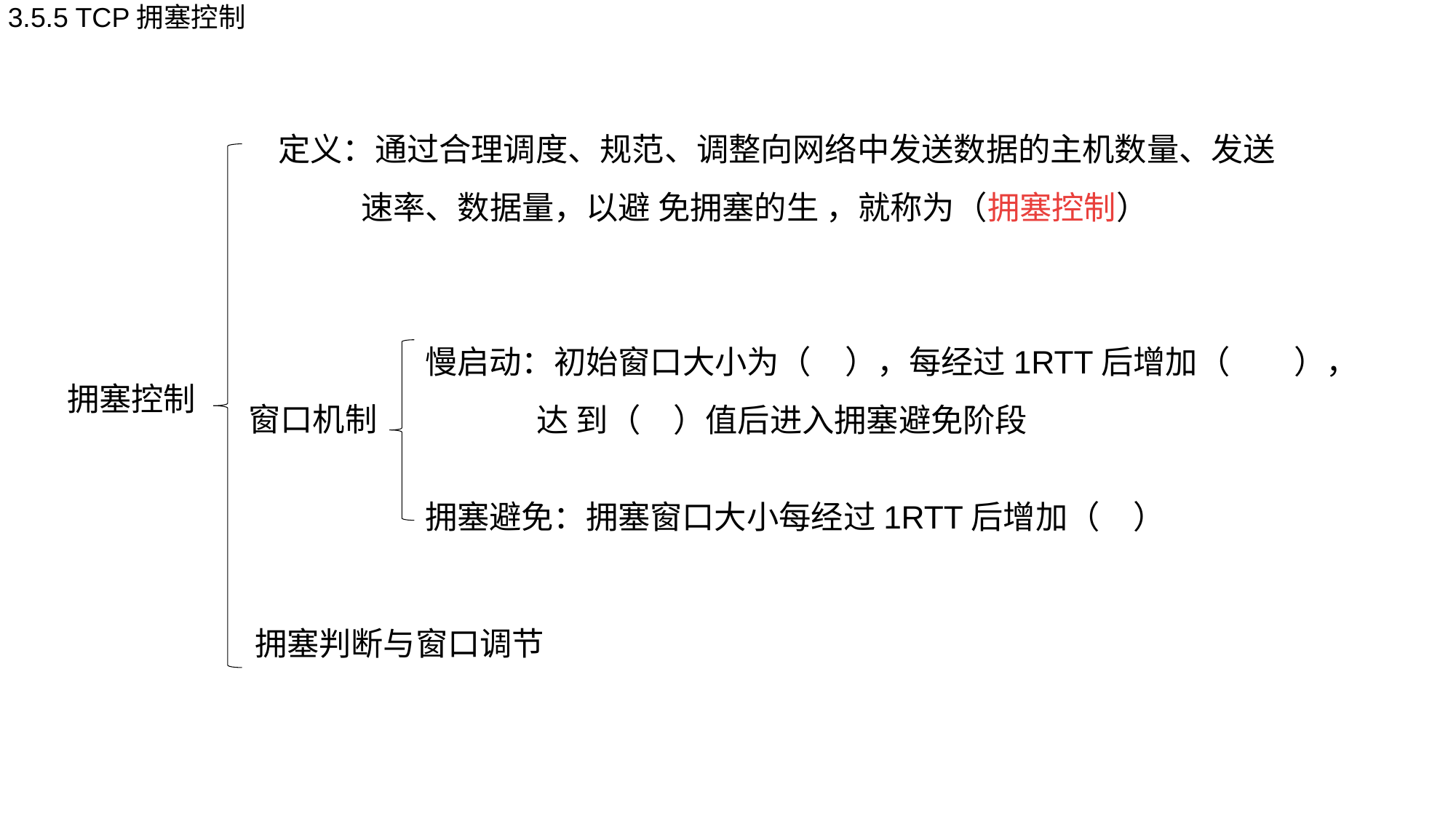

3.5.5 TCP拥塞控制
定义：通过合理调度、规范、调整向网络中发送数据的主机数量、发送你       速率、数据量，以避 免拥塞的生 ，就称为（拥塞控制）

慢启动：初始窗口大小为（1），每经过1RTT后增加（一倍），方           达 到（阈）值后进入拥塞避免阶段

拥塞避免：拥塞窗口大小每经过1RTT后增加（1）

拥塞控制
窗口机制
拥塞判断与窗口调节